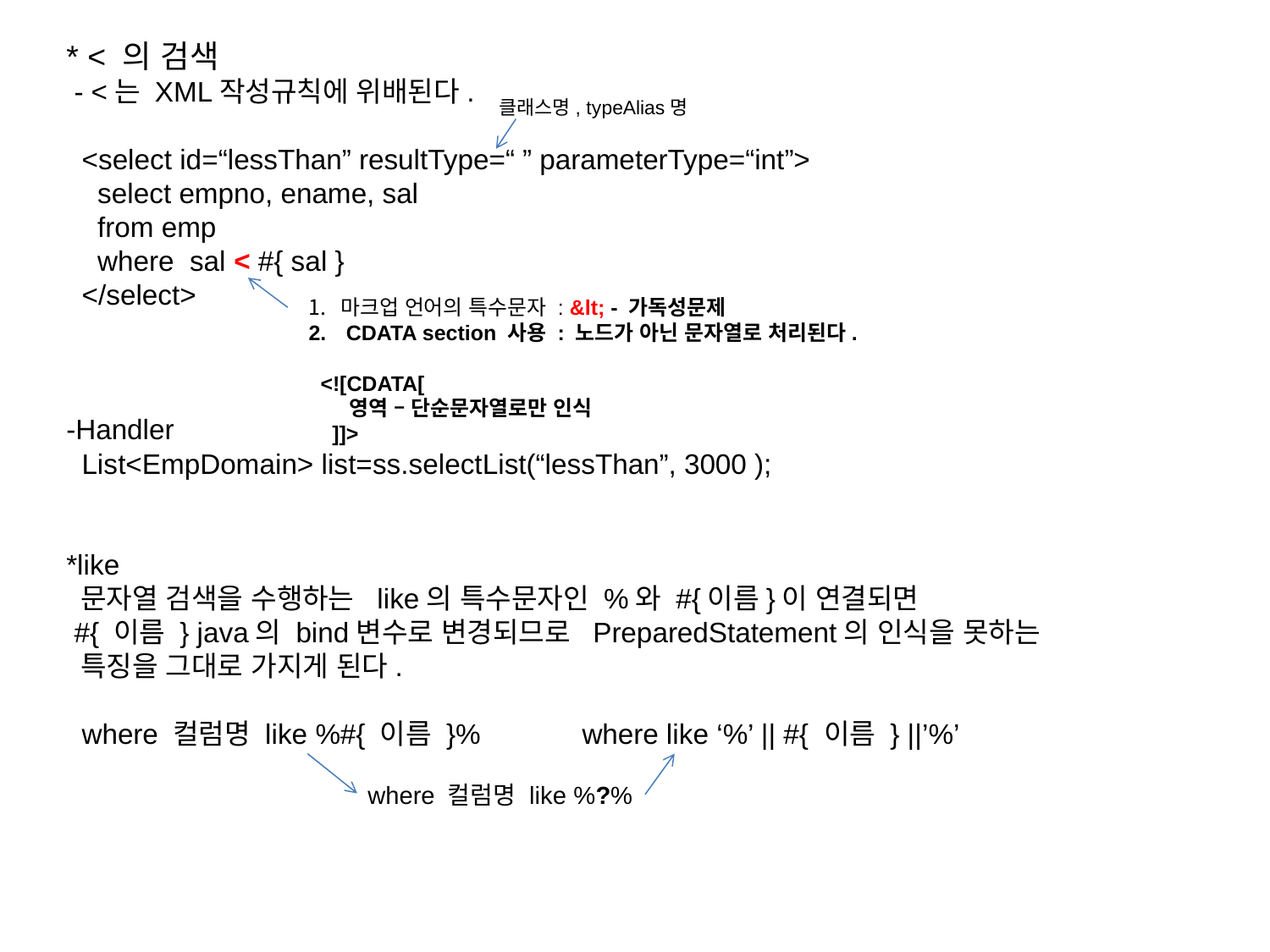

* < 의 검색
 - <는 XML작성규칙에 위배된다.

  <select id=“lessThan” resultType=“ ” parameterType=“int”>
    select empno, ename, sal
    from emp
    where  sal < #{ sal }
  </select>

-Handler
  List<EmpDomain> list=ss.selectList(“lessThan”, 3000 );

*like
 문자열 검색을 수행하는  like의 특수문자인 %와 #{이름}이 연결되면
 #{ 이름 } java의 bind변수로 변경되므로  PreparedStatement의 인식을 못하는
 특징을 그대로 가지게 된다.

  where 컬럼명 like %#{ 이름 }%             where like ‘%’ || #{ 이름 } ||’%’
클래스명, typeAlias명
마크업 언어의 특수문자 : &lt; - 가독성문제
 CDATA section 사용 : 노드가 아닌 문자열로 처리된다.

  <![CDATA[
      영역 – 단순문자열로만 인식
    ]]>
where 컬럼명 like %?%